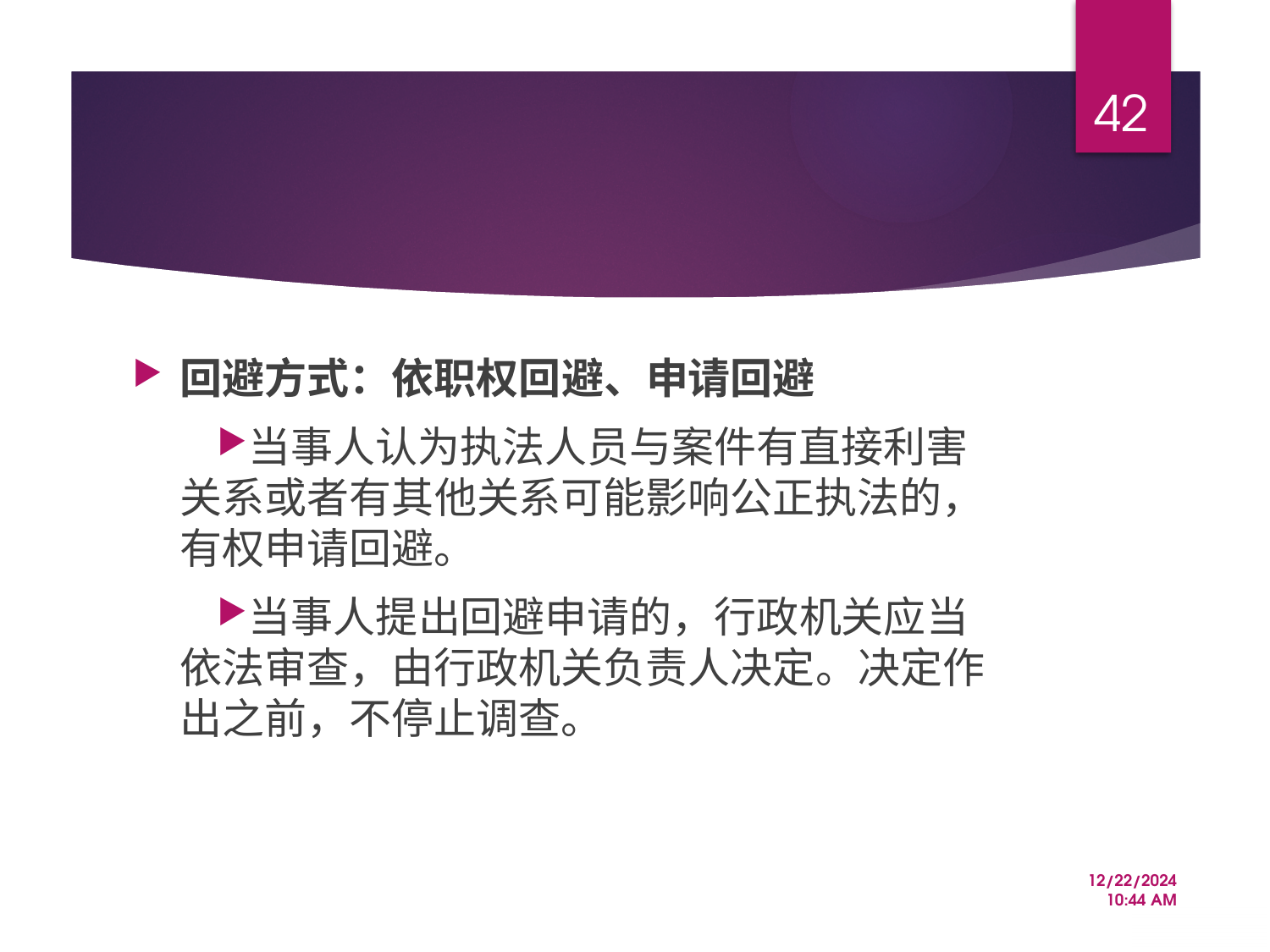

42
#
回避方式：依职权回避、申请回避
当事人认为执法人员与案件有直接利害关系或者有其他关系可能影响公正执法的，有权申请回避。
当事人提出回避申请的，行政机关应当依法审查，由行政机关负责人决定。决定作出之前，不停止调查。

12/22/2024 10:44 AM